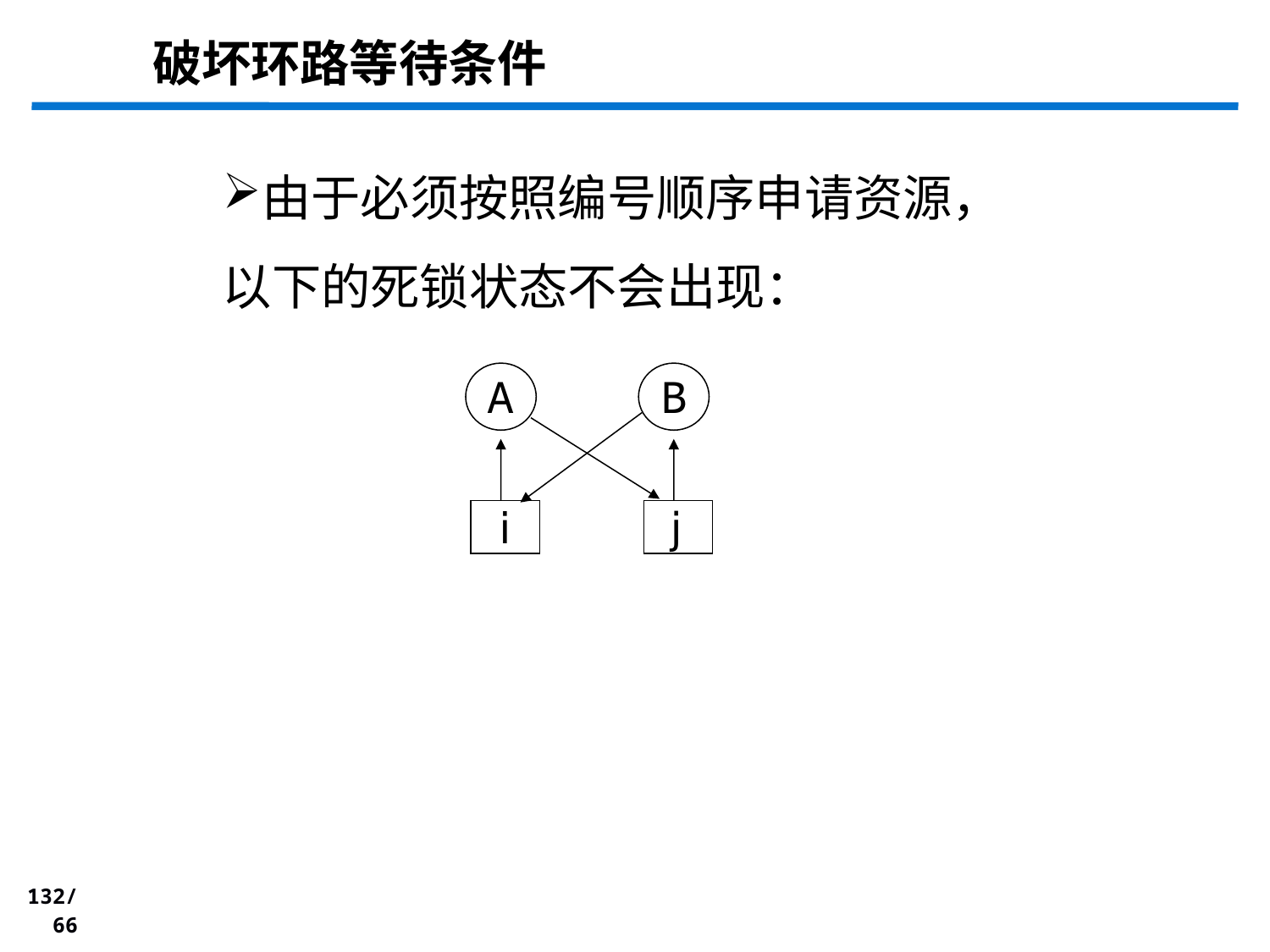

# 破坏环路等待条件
由于必须按照编号顺序申请资源，以下的死锁状态不会出现：
A
B

i
j